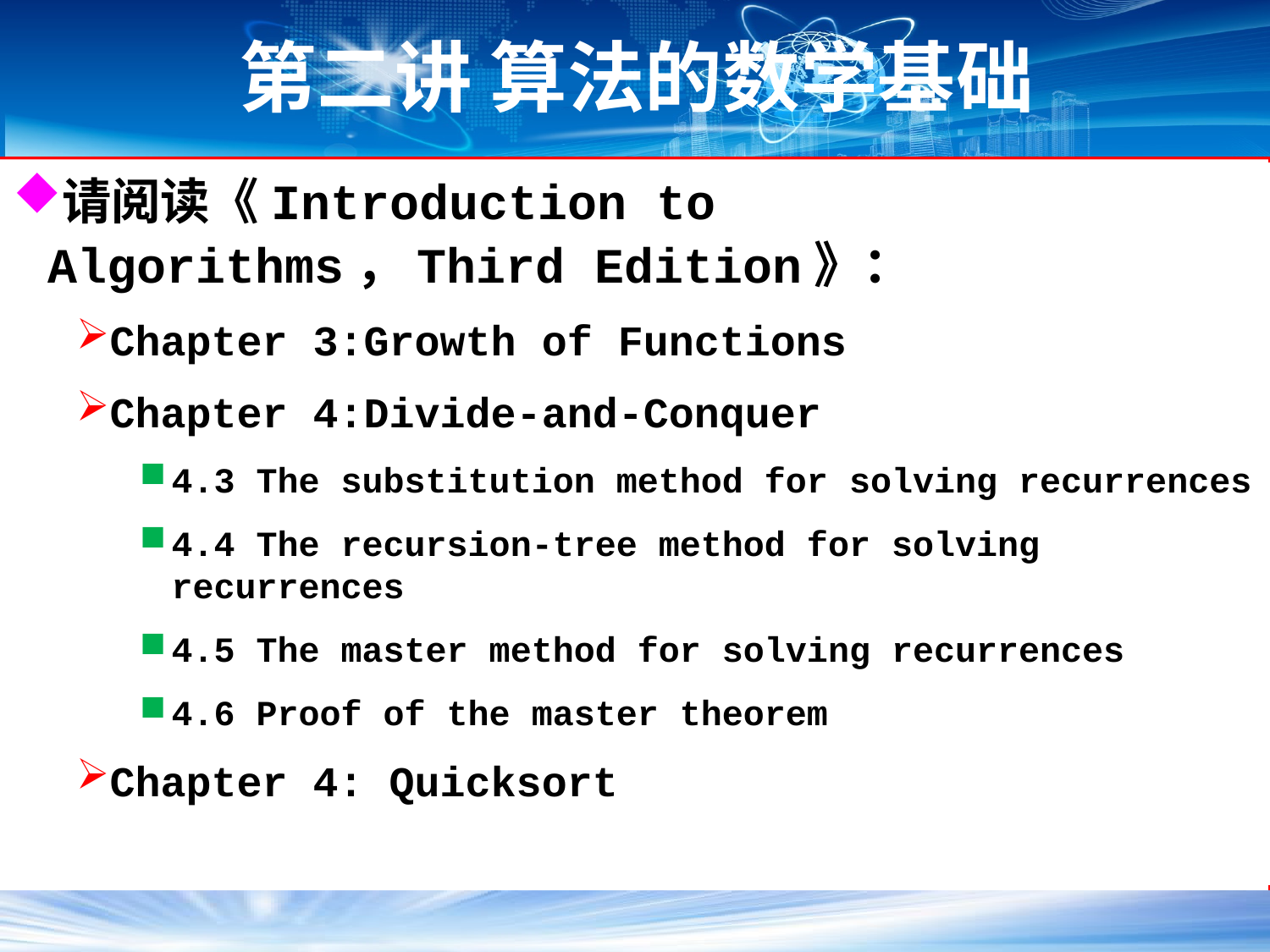

# 第二讲 算法的数学基础
请阅读《Introduction to Algorithms，Third Edition》：
Chapter 3:Growth of Functions
Chapter 4:Divide-and-Conquer
4.3 The substitution method for solving recurrences
4.4 The recursion-tree method for solving recurrences
4.5 The master method for solving recurrences
4.6 Proof of the master theorem
Chapter 4: Quicksort